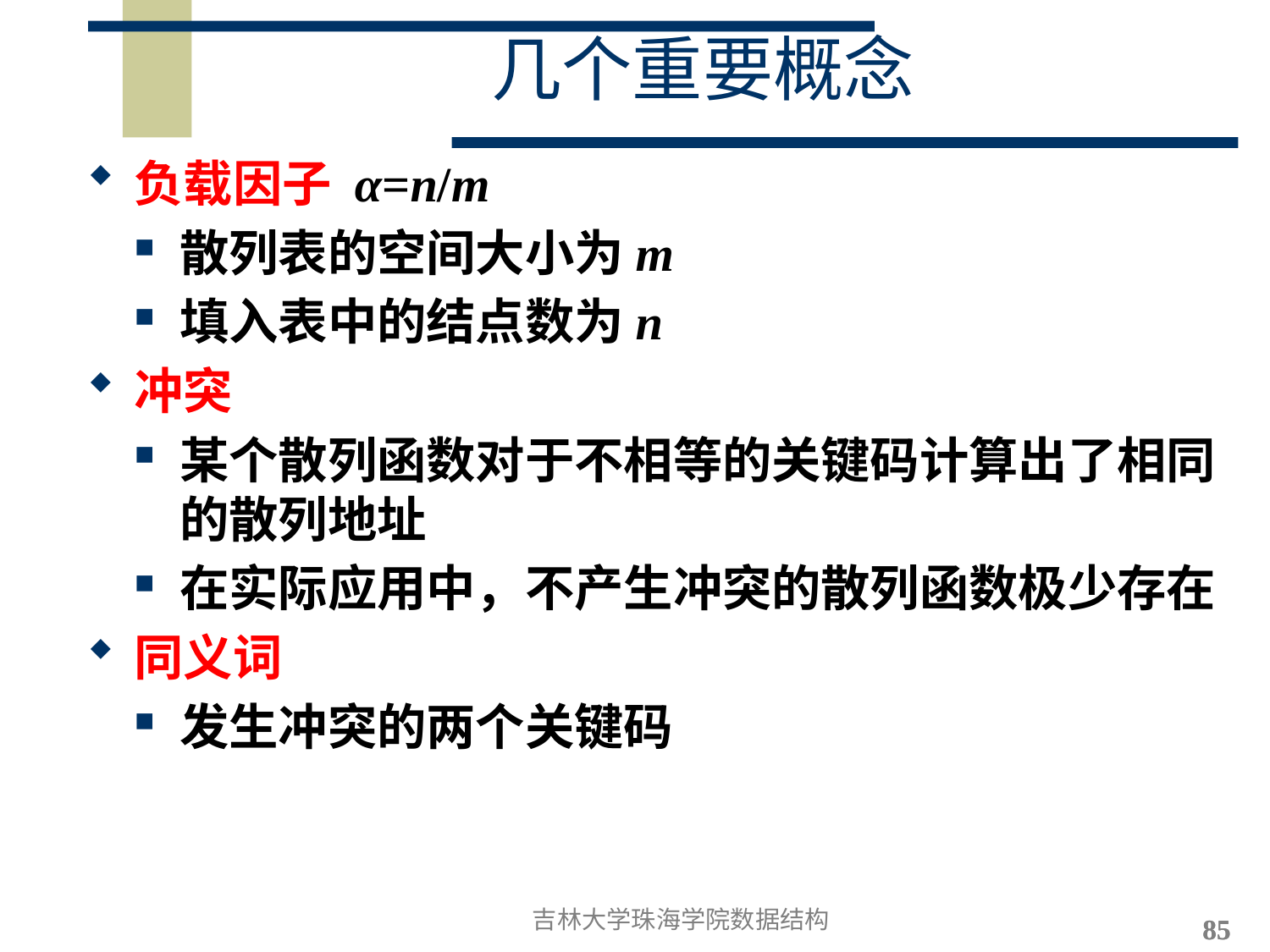

几个重要概念
吉林大学珠海学院数据结构
负载因子 α=n/m
散列表的空间大小为m
填入表中的结点数为n
冲突
某个散列函数对于不相等的关键码计算出了相同的散列地址
在实际应用中，不产生冲突的散列函数极少存在
同义词
发生冲突的两个关键码